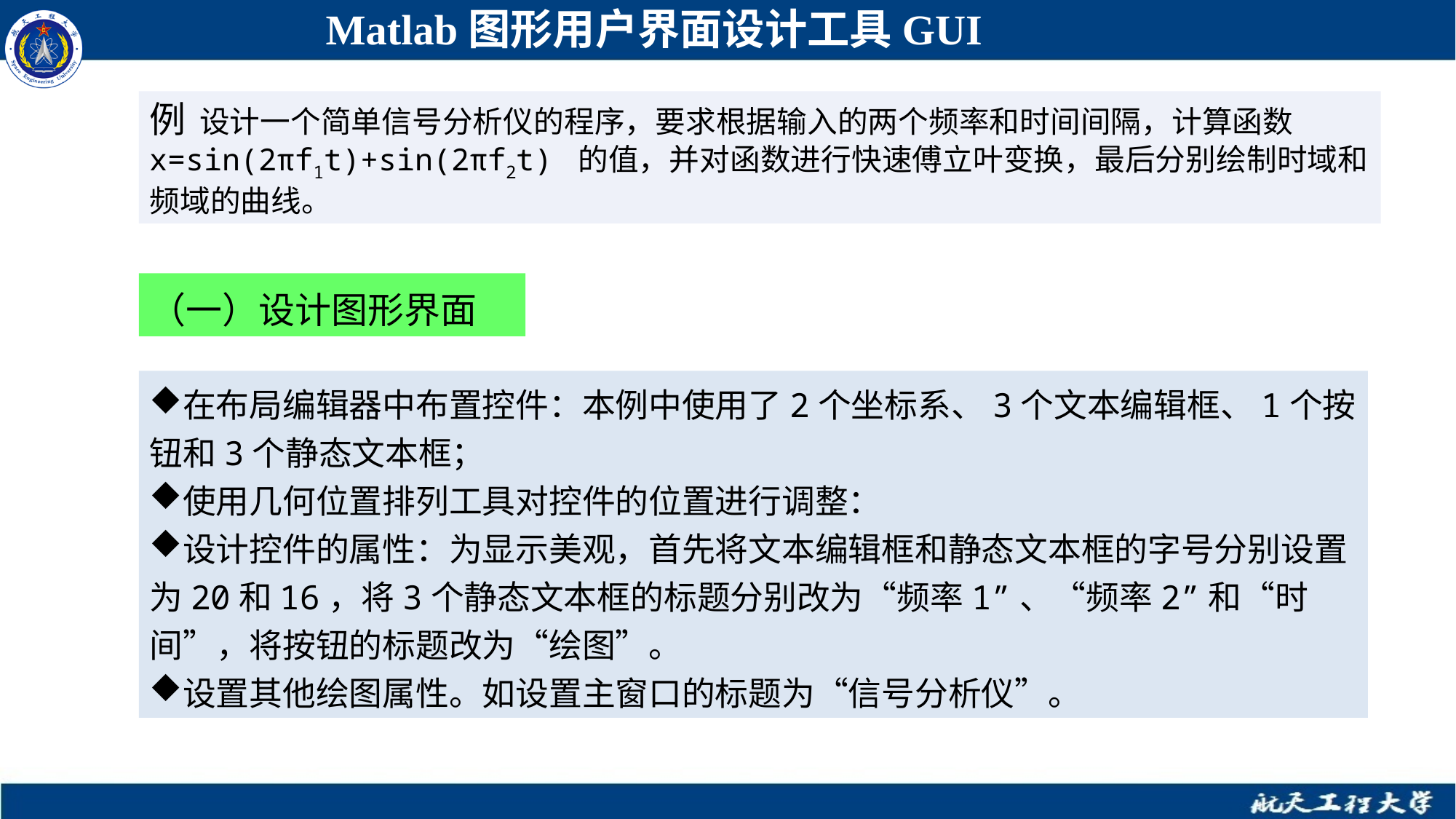

Matlab图形用户界面设计工具GUI
例  设计一个简单信号分析仪的程序，要求根据输入的两个频率和时间间隔，计算函数 x=sin(2πf1t)+sin(2πf2t) 的值，并对函数进行快速傅立叶变换，最后分别绘制时域和频域的曲线。
（一）设计图形界面
在布局编辑器中布置控件：本例中使用了2个坐标系、3个文本编辑框、1个按钮和3个静态文本框；
使用几何位置排列工具对控件的位置进行调整：
设计控件的属性：为显示美观，首先将文本编辑框和静态文本框的字号分别设置为20和16，将3个静态文本框的标题分别改为“频率1”、“频率2”和“时间”，将按钮的标题改为“绘图”。
设置其他绘图属性。如设置主窗口的标题为“信号分析仪”。